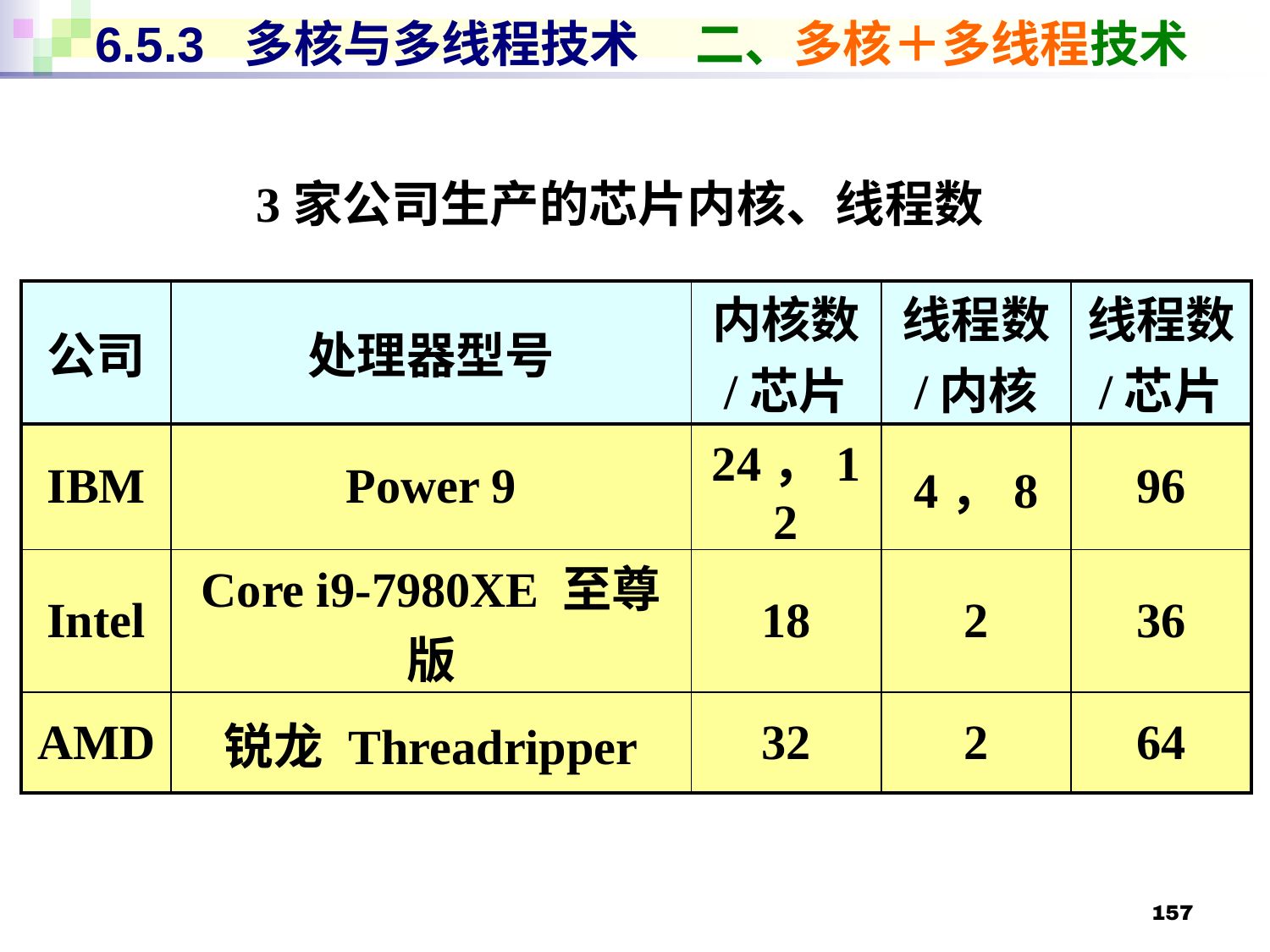

# 6.5.3  多核与多线程技术     二、多核＋多线程技术
3家公司生产的芯片内核、线程数
| 公司 | 处理器型号 | 内核数 /芯片 | 线程数 /内核 | 线程数 /芯片 |
| --- | --- | --- | --- | --- |
| IBM | Power 9 | 24，12 | 4，8 | 96 |
| Intel | Core i9-7980XE 至尊版 | 18 | 2 | 36 |
| AMD | 锐龙 Threadripper | 32 | 2 | 64 |
157